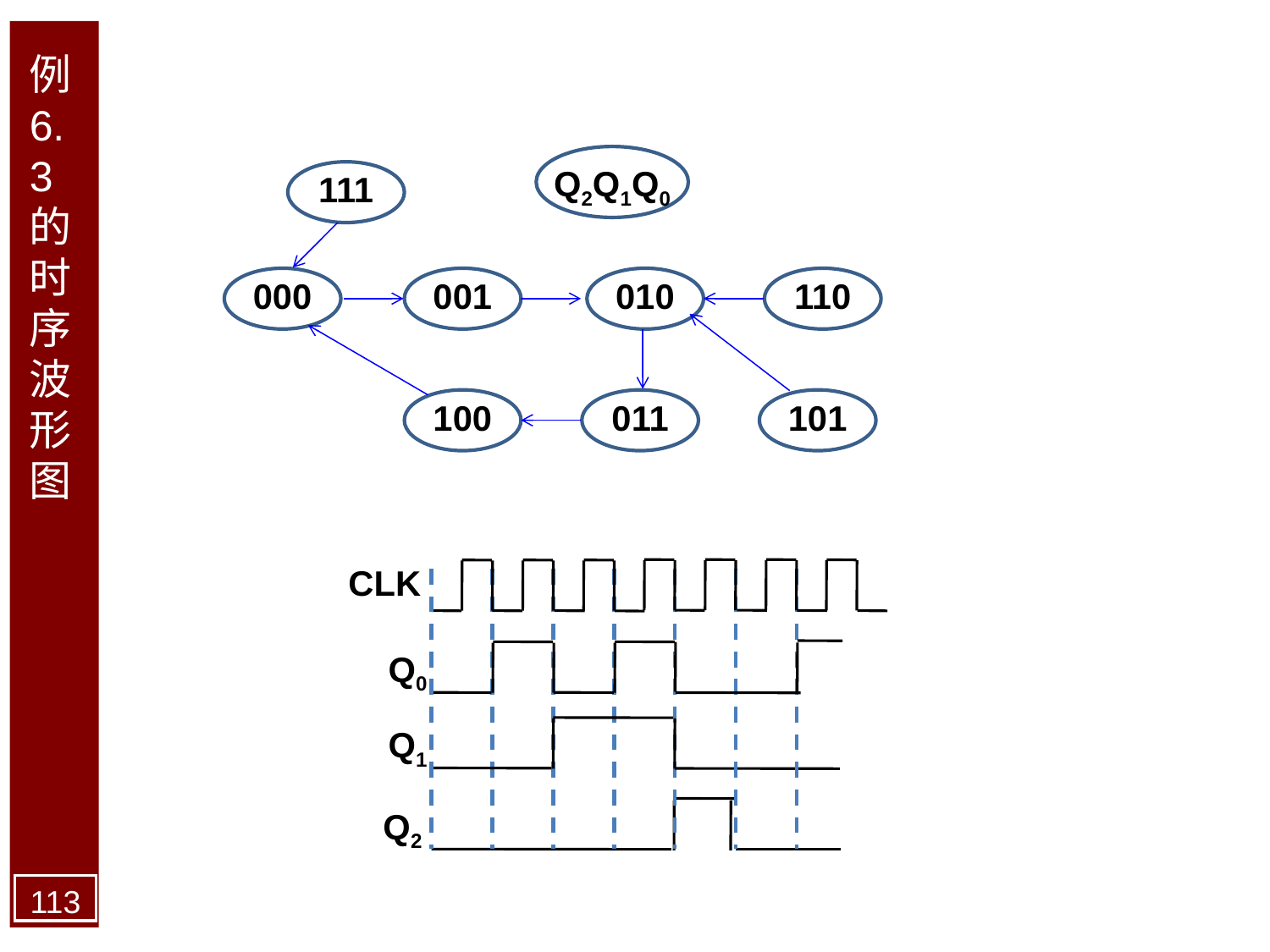

例6.3 的时序波形图

Q2Q1Q0

111

000

001

010

110

100

011

101
CLK
Q0
Q1
Q2
113